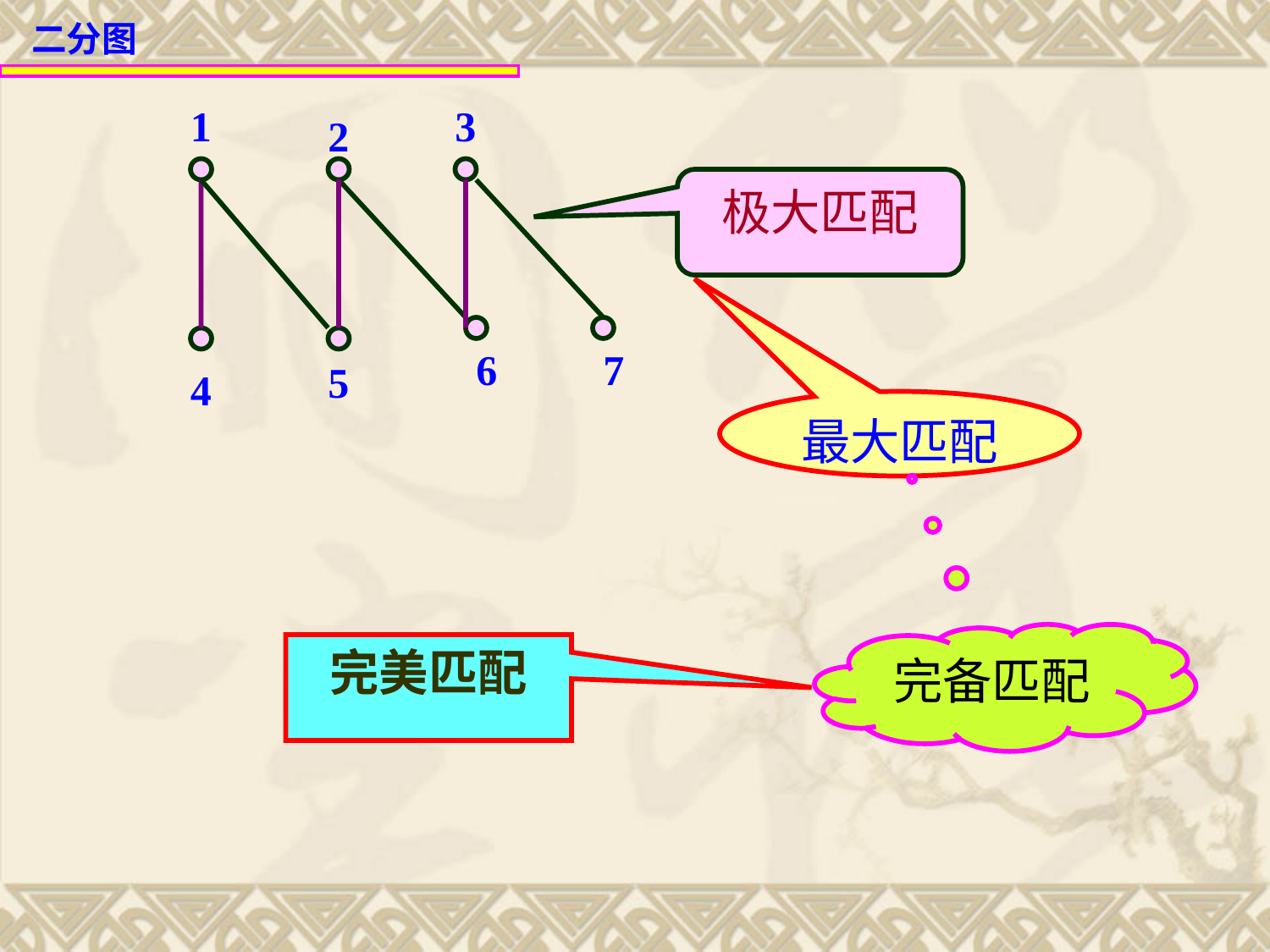

二分图

1
3
2

极大匹配

6
7
5
4
最大匹配
完备匹配
完美匹配